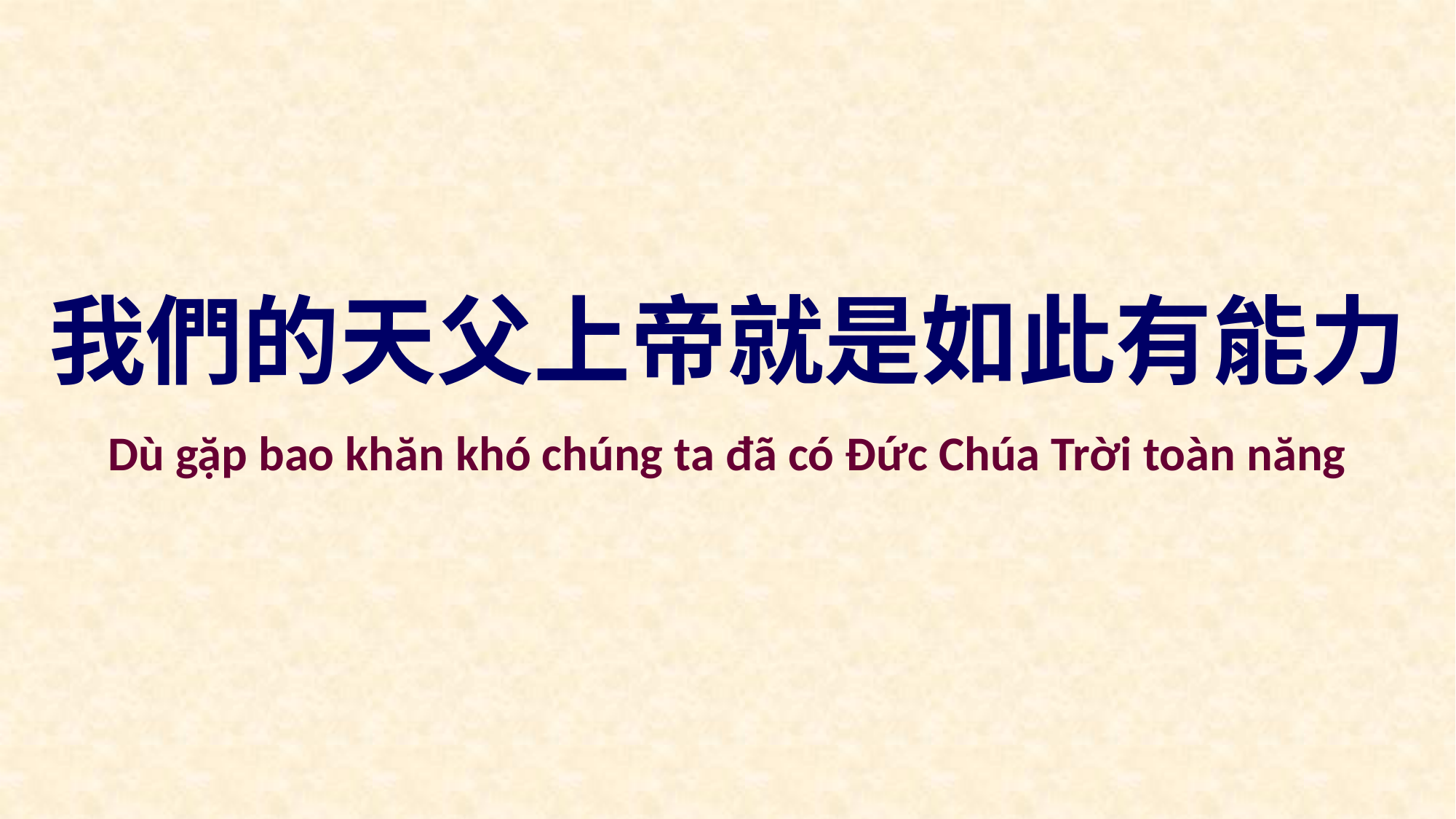

我們的天父上帝就是如此有能力
Dù gặp bao khăn khó chúng ta đã có Đức Chúa Trời toàn năng